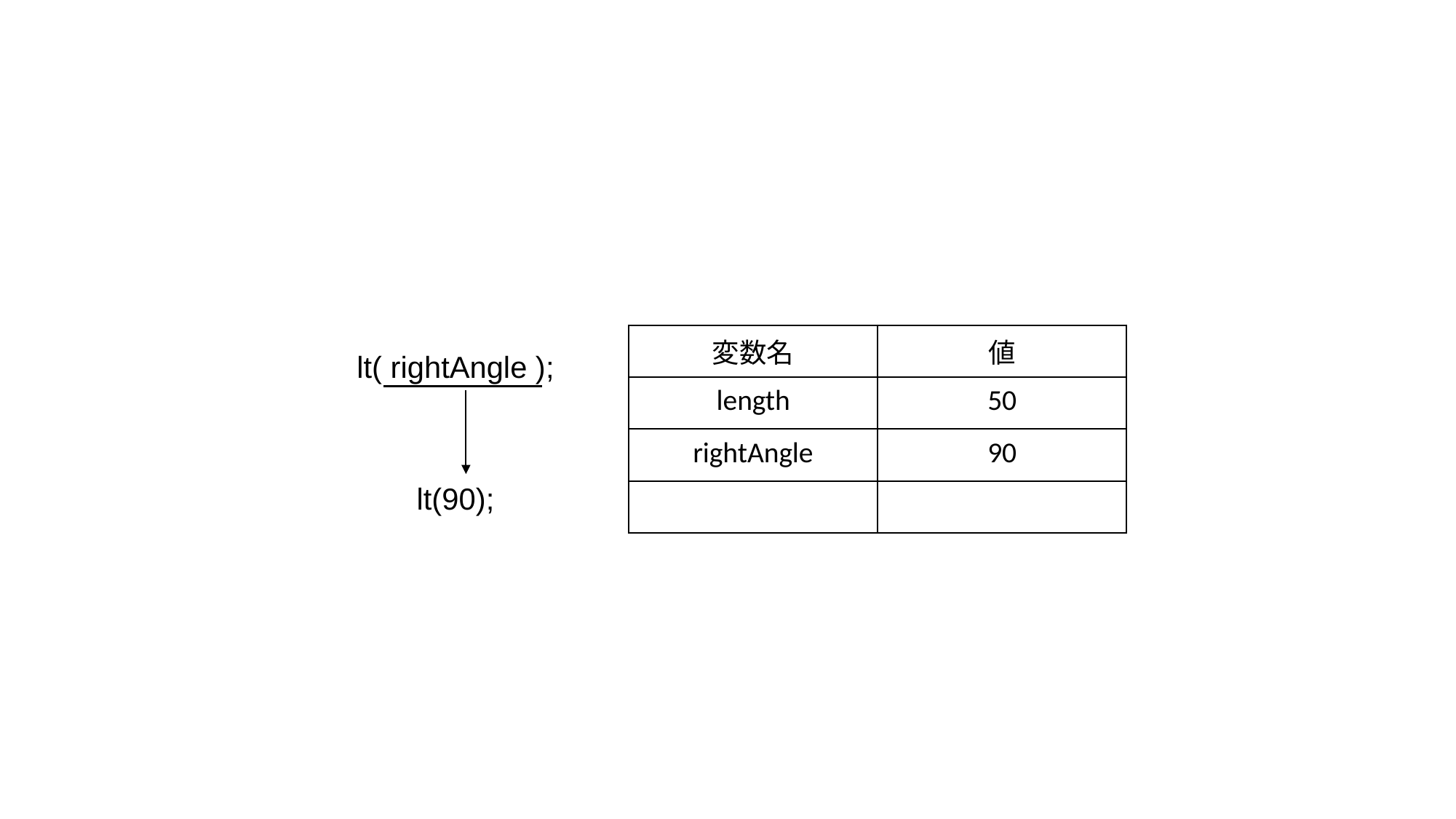

#
| 変数名 | 値 |
| --- | --- |
| length | 50 |
| rightAngle | 90 |
|  |  |
lt( rightAngle );
lt(90);